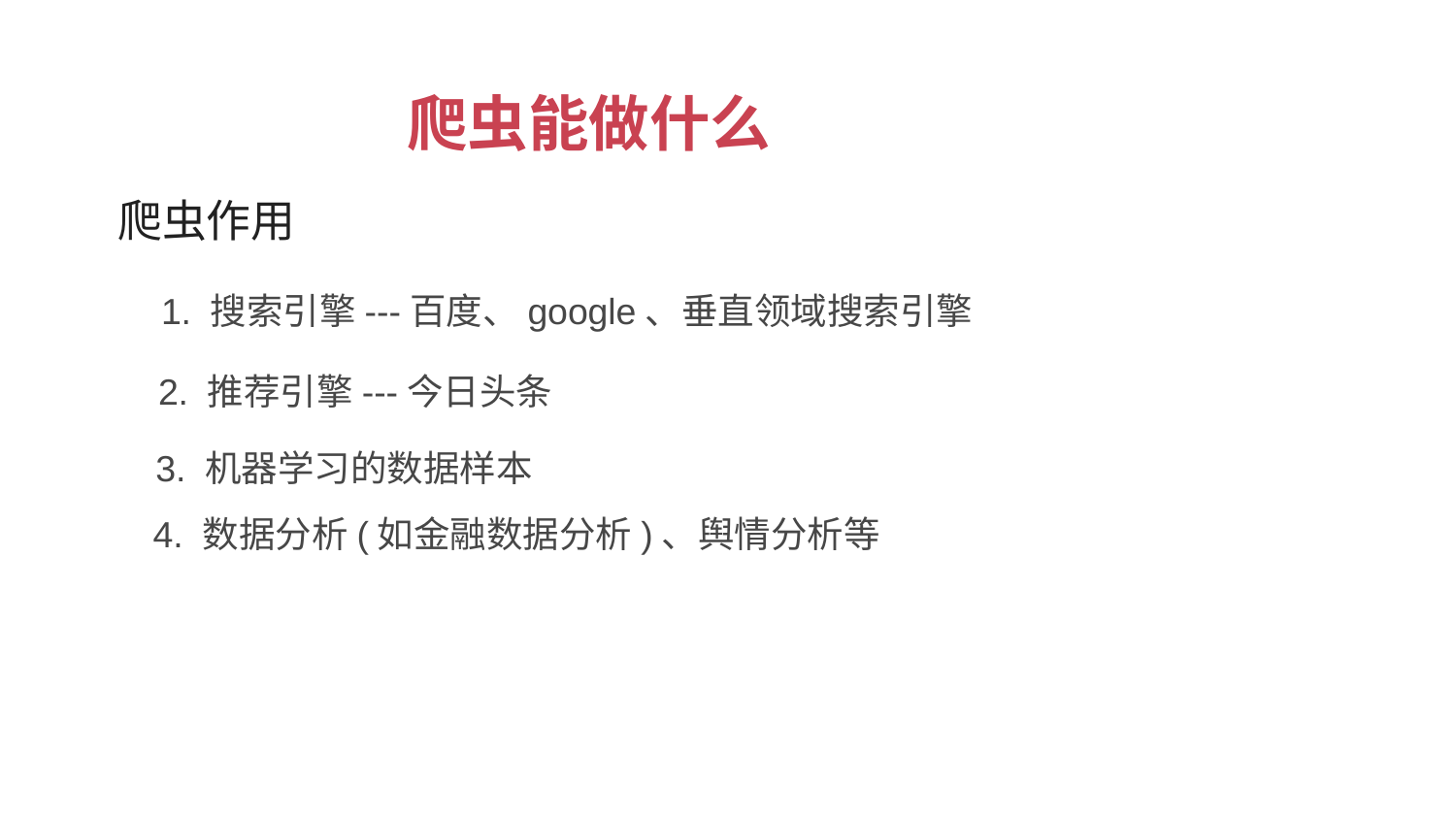

爬虫能做什么
 爬虫作用
1. 搜索引擎---百度、google、垂直领域搜索引擎
2. 推荐引擎---今日头条
3. 机器学习的数据样本
4. 数据分析(如金融数据分析)、舆情分析等